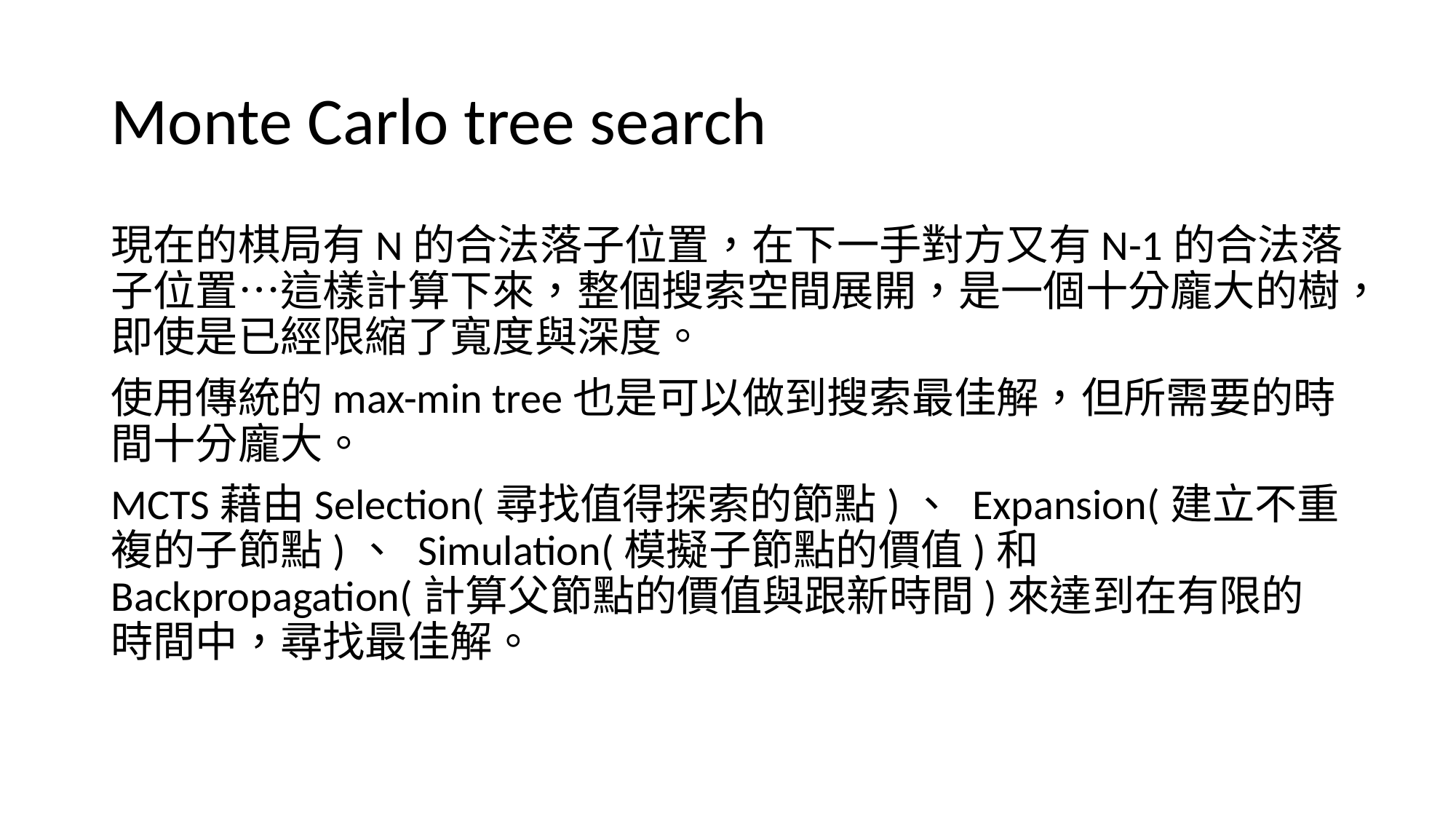

# Monte Carlo tree search
現在的棋局有N的合法落子位置，在下一手對方又有N-1的合法落子位置…這樣計算下來，整個搜索空間展開，是一個十分龐大的樹，即使是已經限縮了寬度與深度。
使用傳統的max-min tree也是可以做到搜索最佳解，但所需要的時間十分龐大。
MCTS藉由Selection(尋找值得探索的節點)、 Expansion(建立不重複的子節點)、 Simulation(模擬子節點的價值)和Backpropagation(計算父節點的價值與跟新時間)來達到在有限的時間中，尋找最佳解。